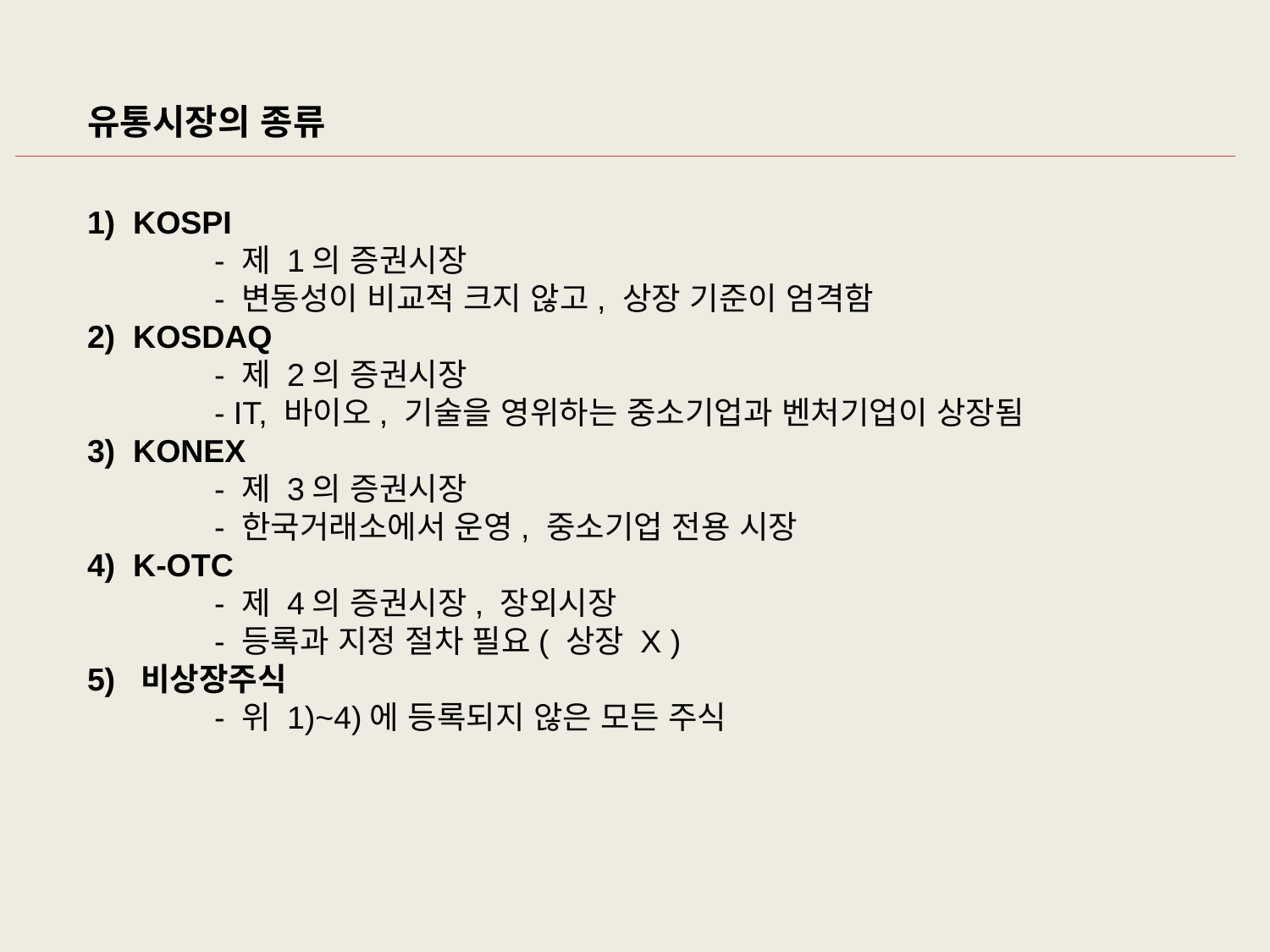

# 유통시장의 종류
1)  KOSPI
	- 제 1의 증권시장
	- 변동성이 비교적 크지 않고, 상장 기준이 엄격함
2)  KOSDAQ
	- 제 2의 증권시장
	- IT, 바이오, 기술을 영위하는 중소기업과 벤처기업이 상장됨
3)  KONEX
	- 제 3의 증권시장
	- 한국거래소에서 운영, 중소기업 전용 시장
4)  K-OTC
	- 제 4의 증권시장, 장외시장
	- 등록과 지정 절차 필요( 상장 X )
5)  비상장주식
	- 위 1)~4)에 등록되지 않은 모든 주식